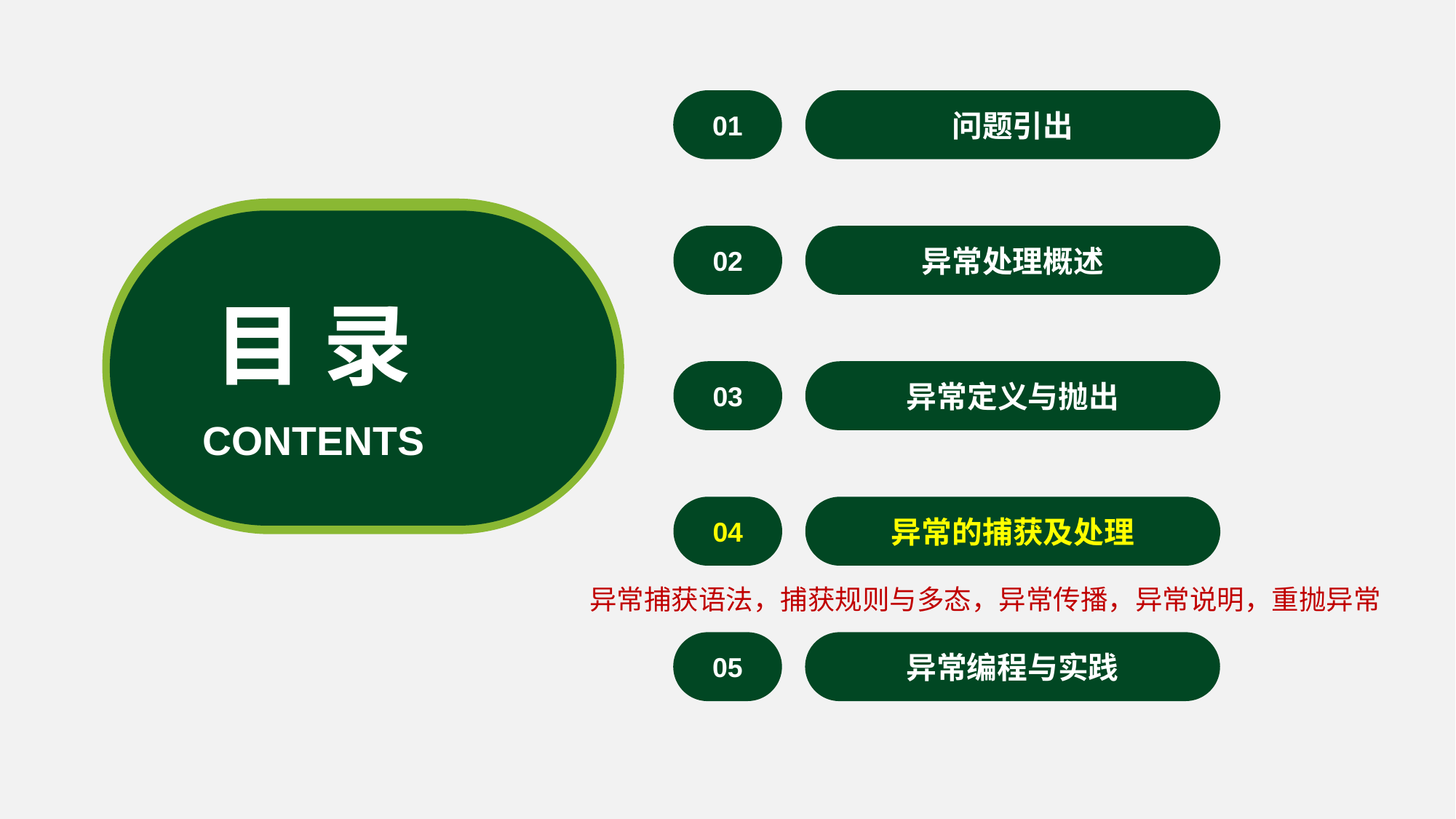

01
问题引出

02
异常处理概述
目 录
03
异常定义与抛出
CONTENTS
04
异常的捕获及处理
异常捕获语法，捕获规则与多态，异常传播，异常说明，重抛异常
05
异常编程与实践